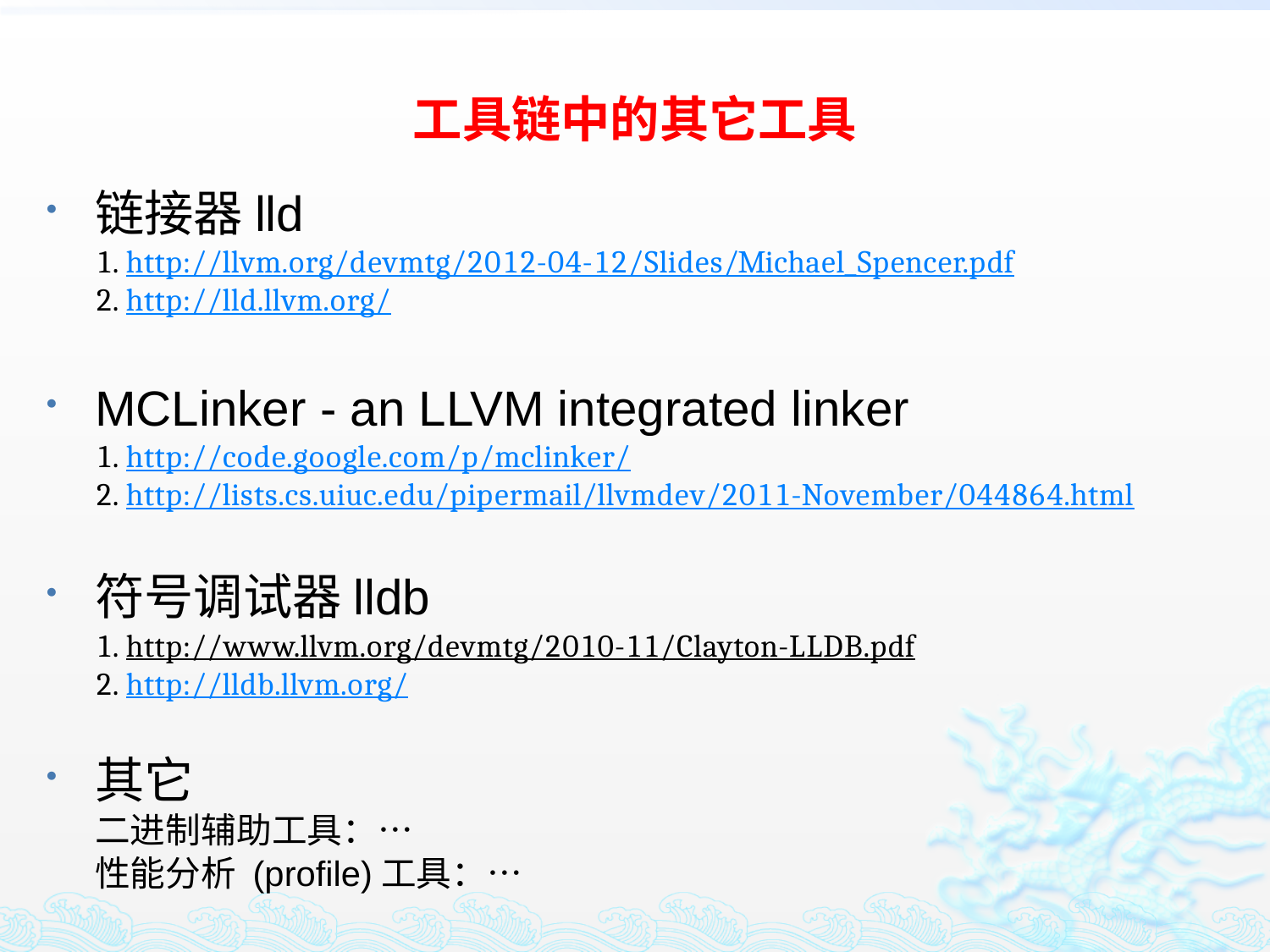

# 工具链中的其它工具
链接器lld
1. http://llvm.org/devmtg/2012-04-12/Slides/Michael_Spencer.pdf
2. http://lld.llvm.org/

MCLinker - an LLVM integrated linker
1. http://code.google.com/p/mclinker/
2. http://lists.cs.uiuc.edu/pipermail/llvmdev/2011-November/044864.html
符号调试器lldb
1. http://www.llvm.org/devmtg/2010-11/Clayton-LLDB.pdf
2. http://lldb.llvm.org/
其它
二进制辅助工具：…
性能分析 (profile)工具：…